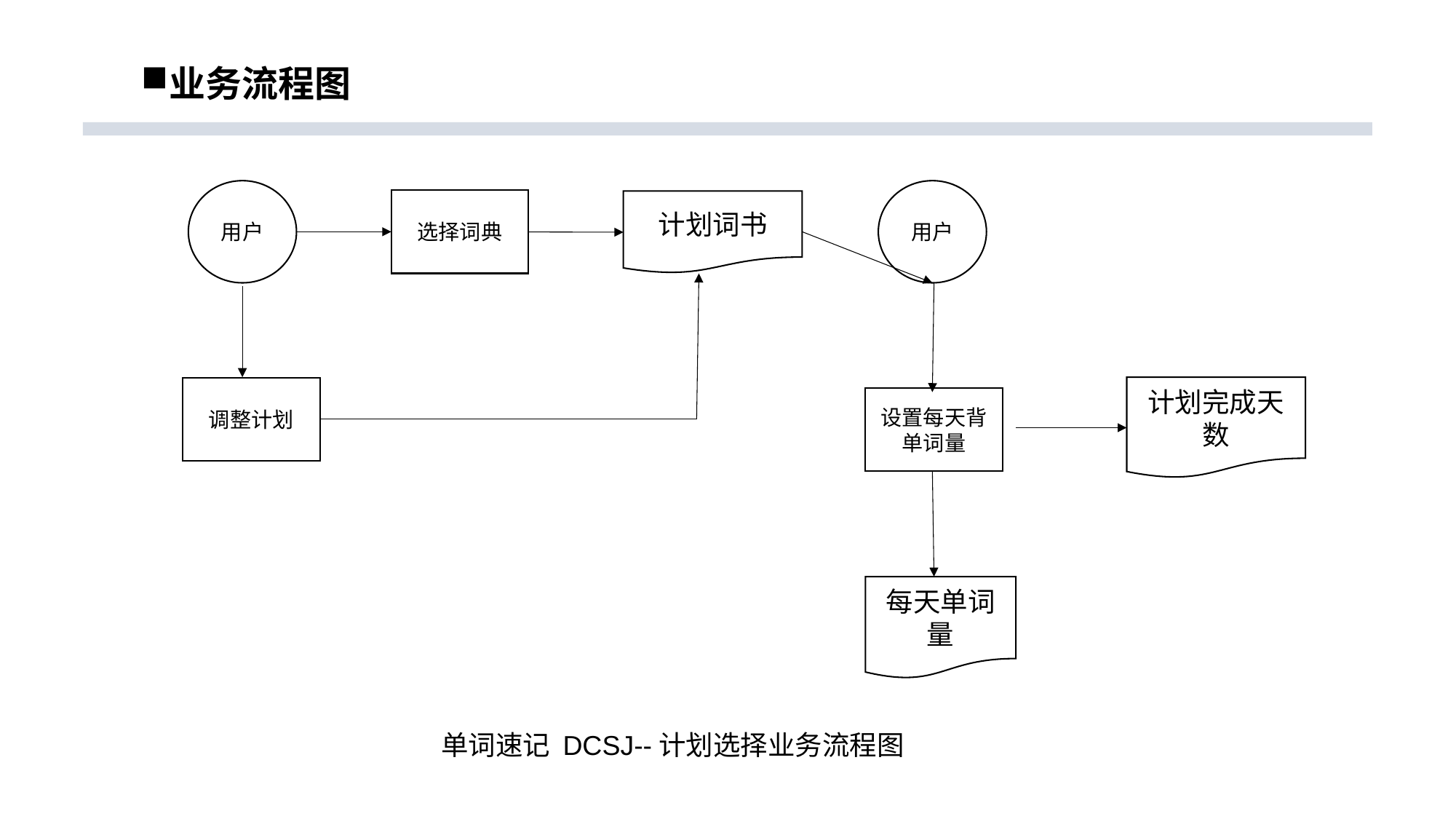

# 业务流程图
用户
用户
选择词典
计划词书
计划完成天数
调整计划
设置每天背单词量
每天单词量
单词速记 DCSJ--计划选择业务流程图